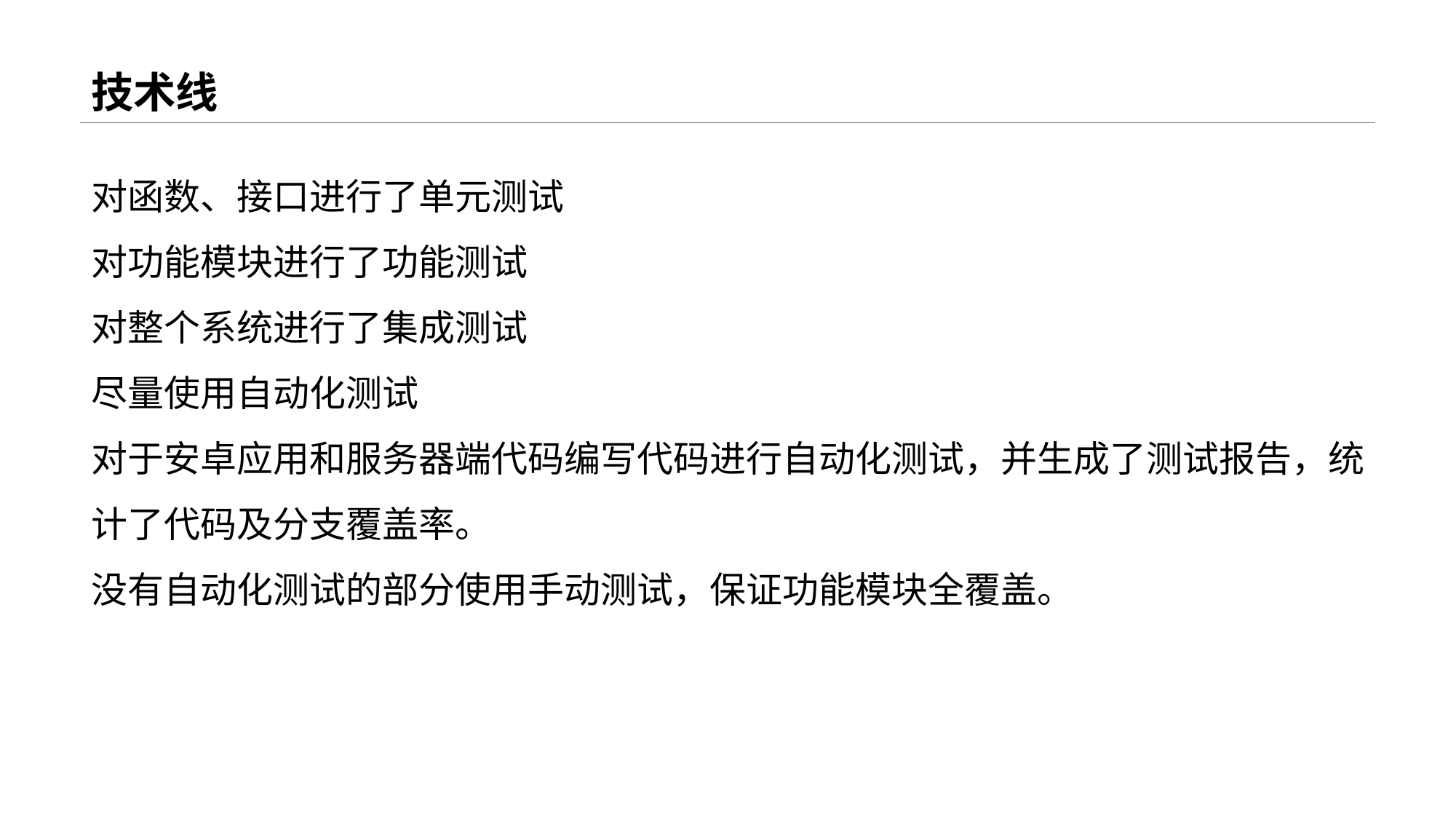

# 技术线
对函数、接口进行了单元测试
对功能模块进行了功能测试
对整个系统进行了集成测试
尽量使用自动化测试
对于安卓应用和服务器端代码编写代码进行自动化测试，并生成了测试报告，统计了代码及分支覆盖率。
没有自动化测试的部分使用手动测试，保证功能模块全覆盖。